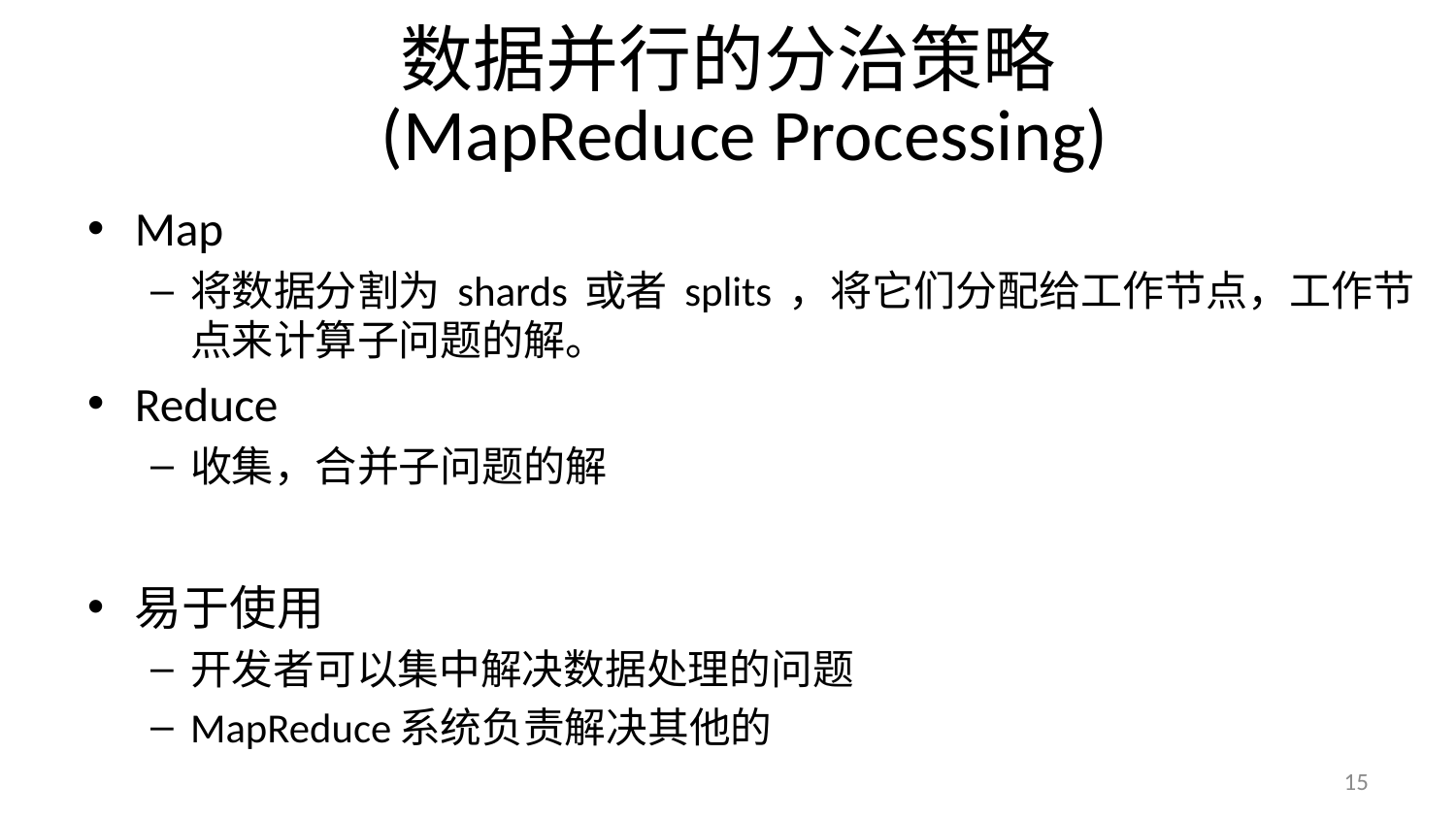

# 数据并行的分治策略 (MapReduce Processing)
Map
将数据分割为 shards 或者 splits ，将它们分配给工作节点，工作节点来计算子问题的解。
Reduce
收集，合并子问题的解

易于使用
开发者可以集中解决数据处理的问题
MapReduce系统负责解决其他的
15